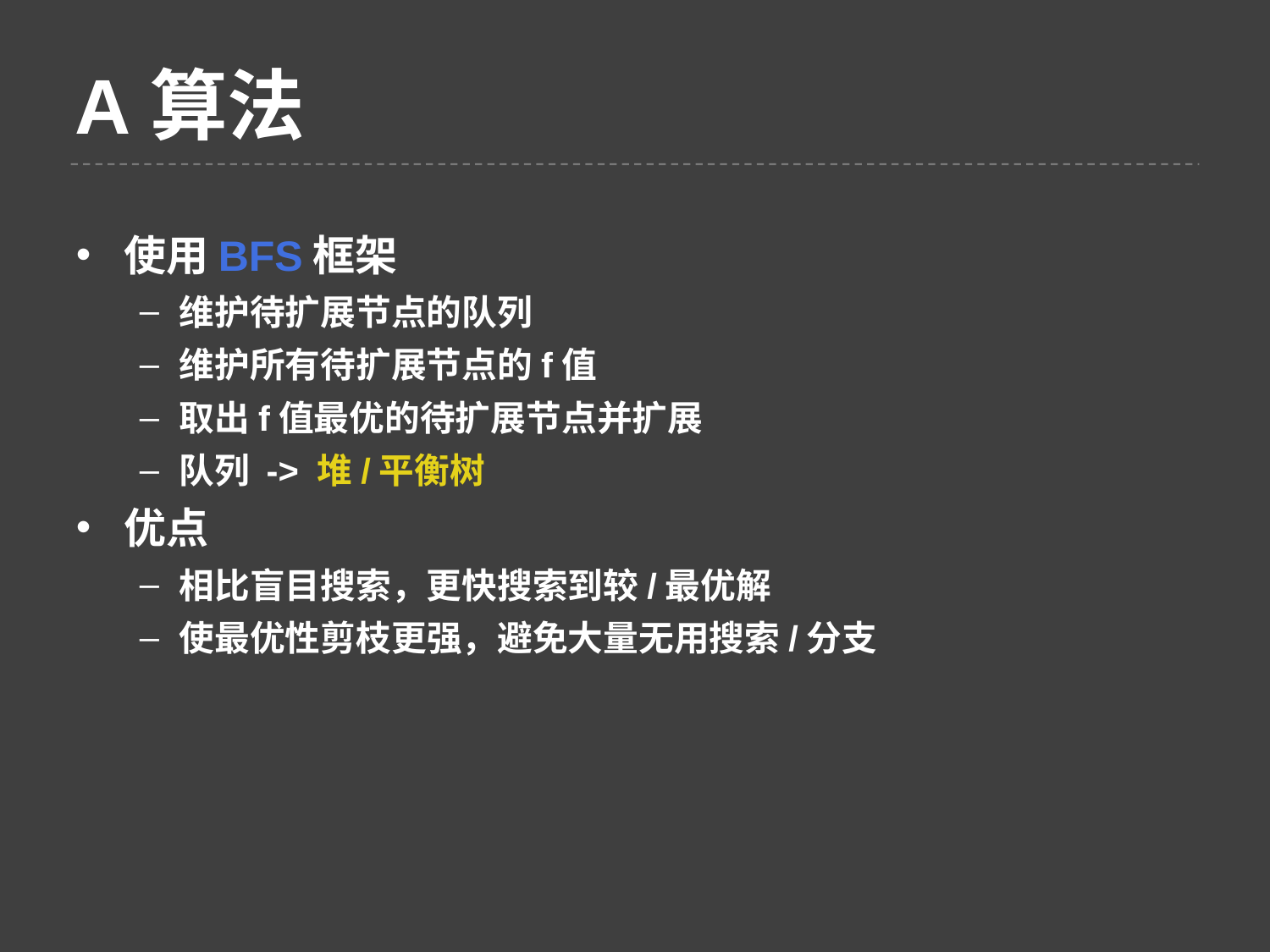

A算法

使用BFS框架
维护待扩展节点的队列
维护所有待扩展节点的f值
取出f值最优的待扩展节点并扩展
队列 -> 堆/平衡树
优点
相比盲目搜索，更快搜索到较/最优解
使最优性剪枝更强，避免大量无用搜索/分支